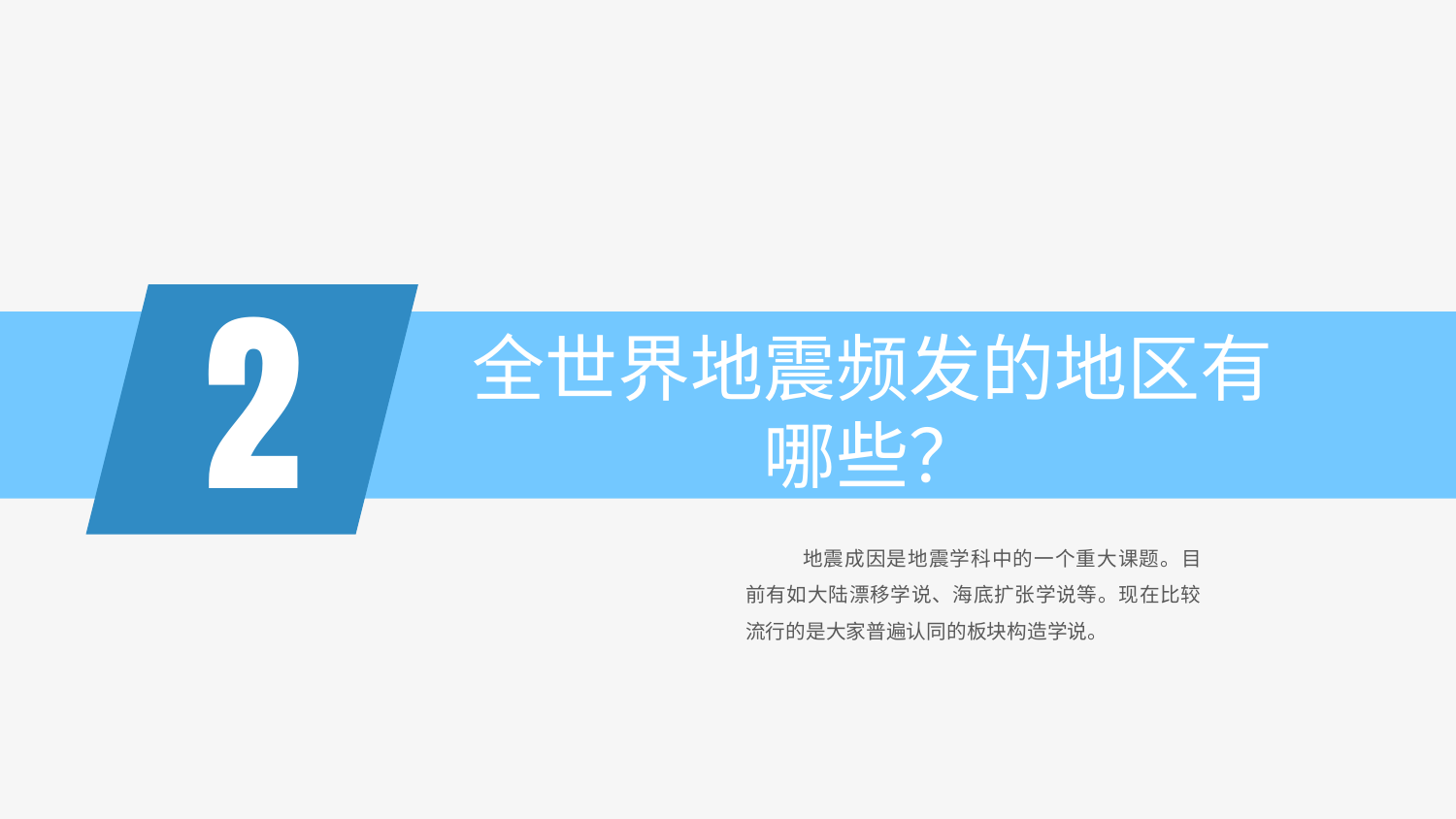

2

全世界地震频发的地区有哪些？
地震成因是地震学科中的一个重大课题。目前有如大陆漂移学说、海底扩张学说等。现在比较流行的是大家普遍认同的板块构造学说。